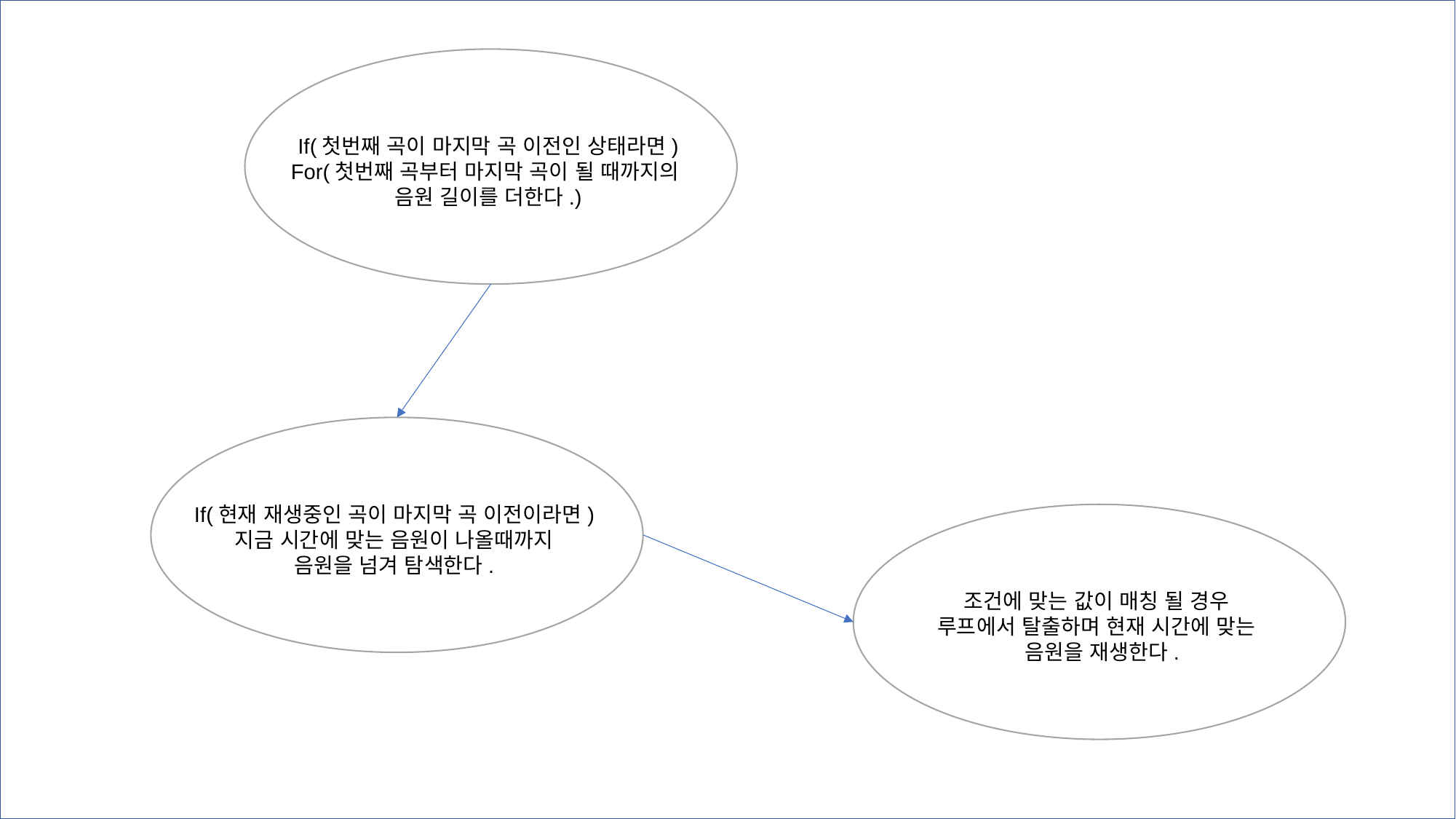

If(첫번째 곡이 마지막 곡 이전인 상태라면)
For(첫번째 곡부터 마지막 곡이 될 때까지의
음원 길이를 더한다.)

If(현재 재생중인 곡이 마지막 곡 이전이라면)
지금 시간에 맞는 음원이 나올때까지
음원을 넘겨 탐색한다.

조건에 맞는 값이 매칭 될 경우
루프에서 탈출하며 현재 시간에 맞는
 음원을 재생한다.